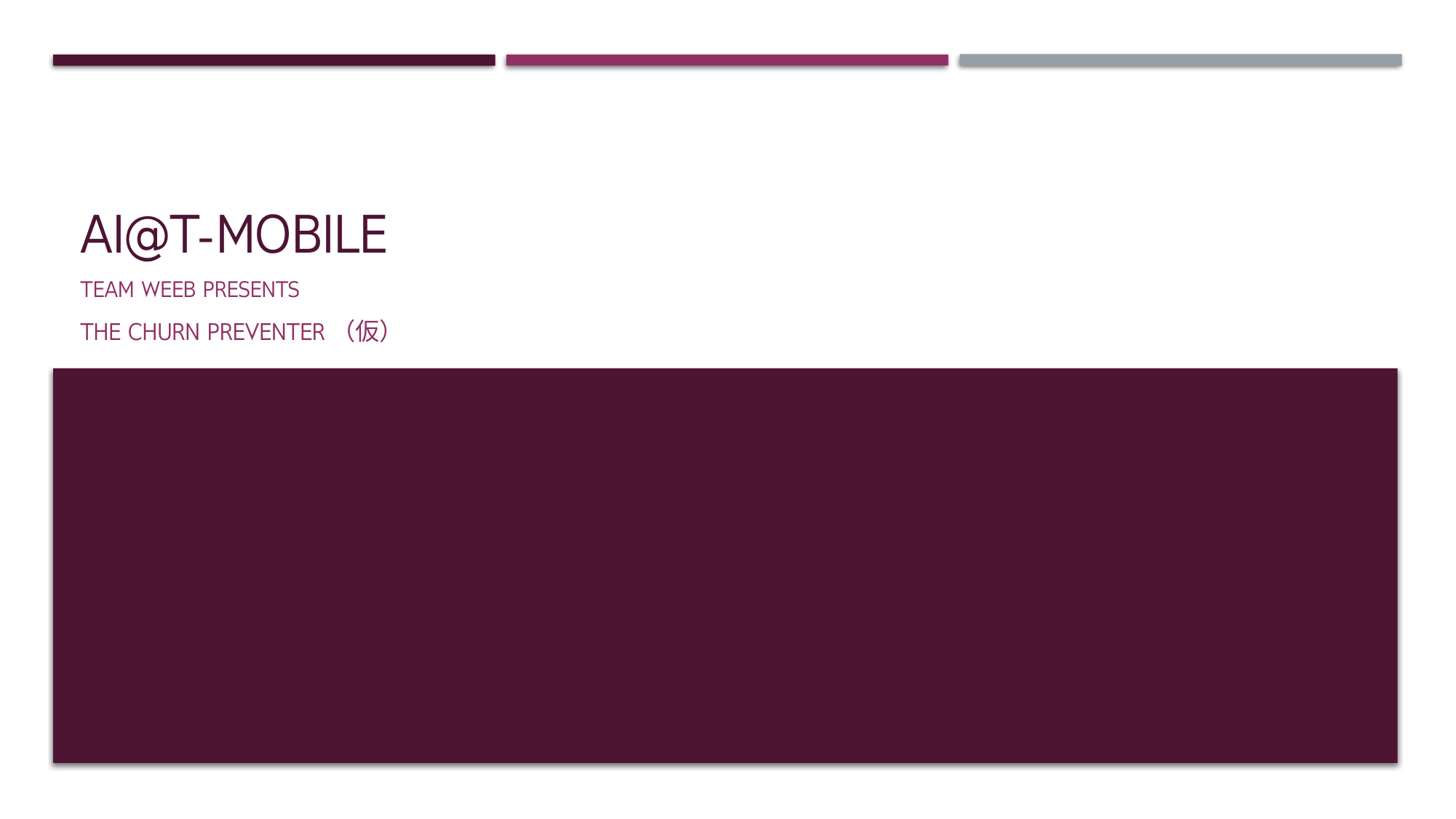

# AI@T-mobile
Team Weeb Presents
the churn Preventer（仮）